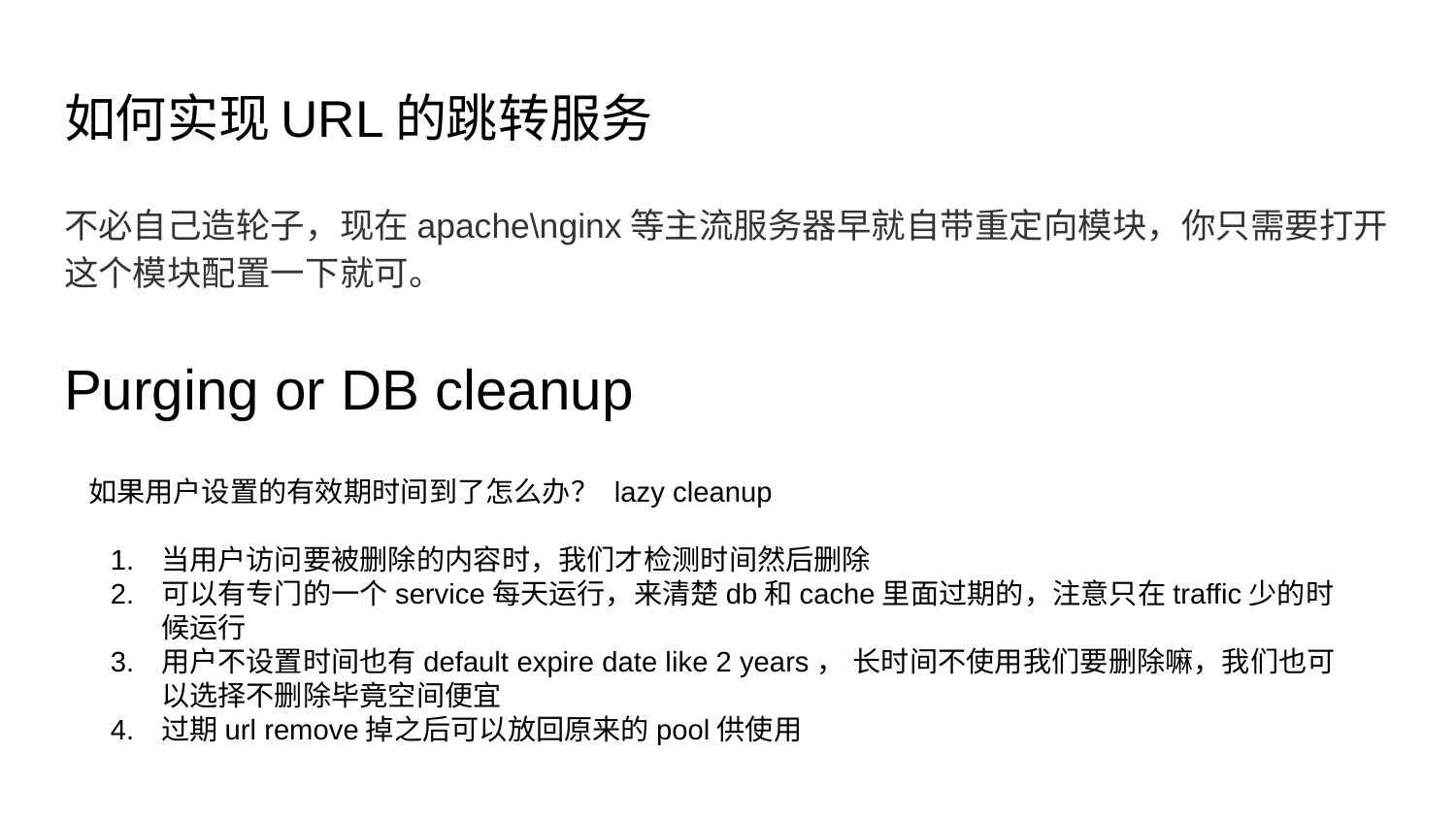

# 如何实现URL的跳转服务
不必自己造轮子，现在apache\nginx等主流服务器早就自带重定向模块，你只需要打开这个模块配置一下就可。
Purging or DB cleanup
如果用户设置的有效期时间到了怎么办？ lazy cleanup

当用户访问要被删除的内容时，我们才检测时间然后删除
可以有专门的一个service每天运行，来清楚db和cache里面过期的，注意只在traffic少的时候运行
用户不设置时间也有default expire date like 2 years， 长时间不使用我们要删除嘛，我们也可以选择不删除毕竟空间便宜
过期url remove掉之后可以放回原来的pool供使用